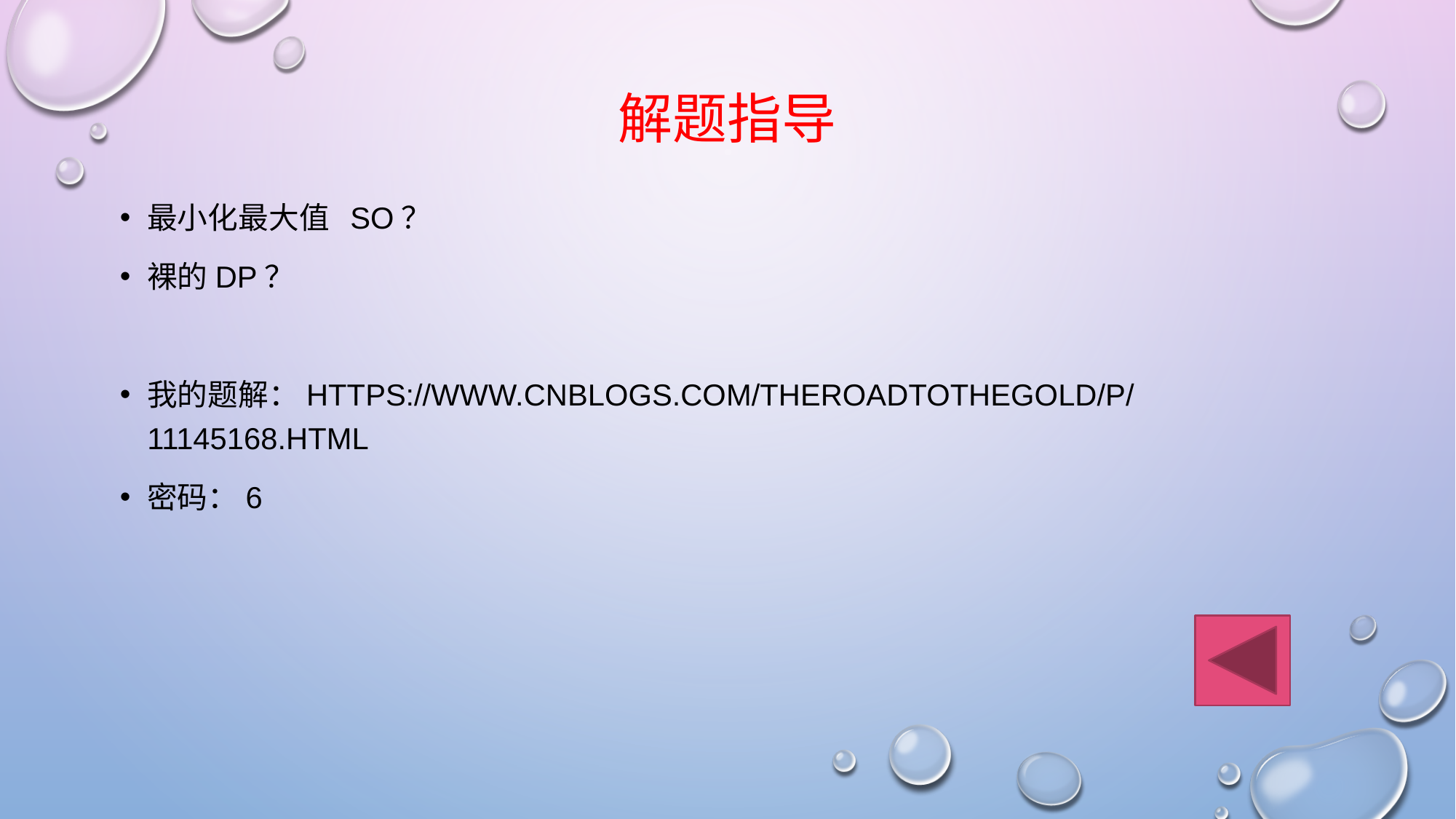

# 解题指导
最小化最大值  so？
裸的DP？

我的题解：https://www.cnblogs.com/TheRoadToTheGold/p/11145168.html
密码：6